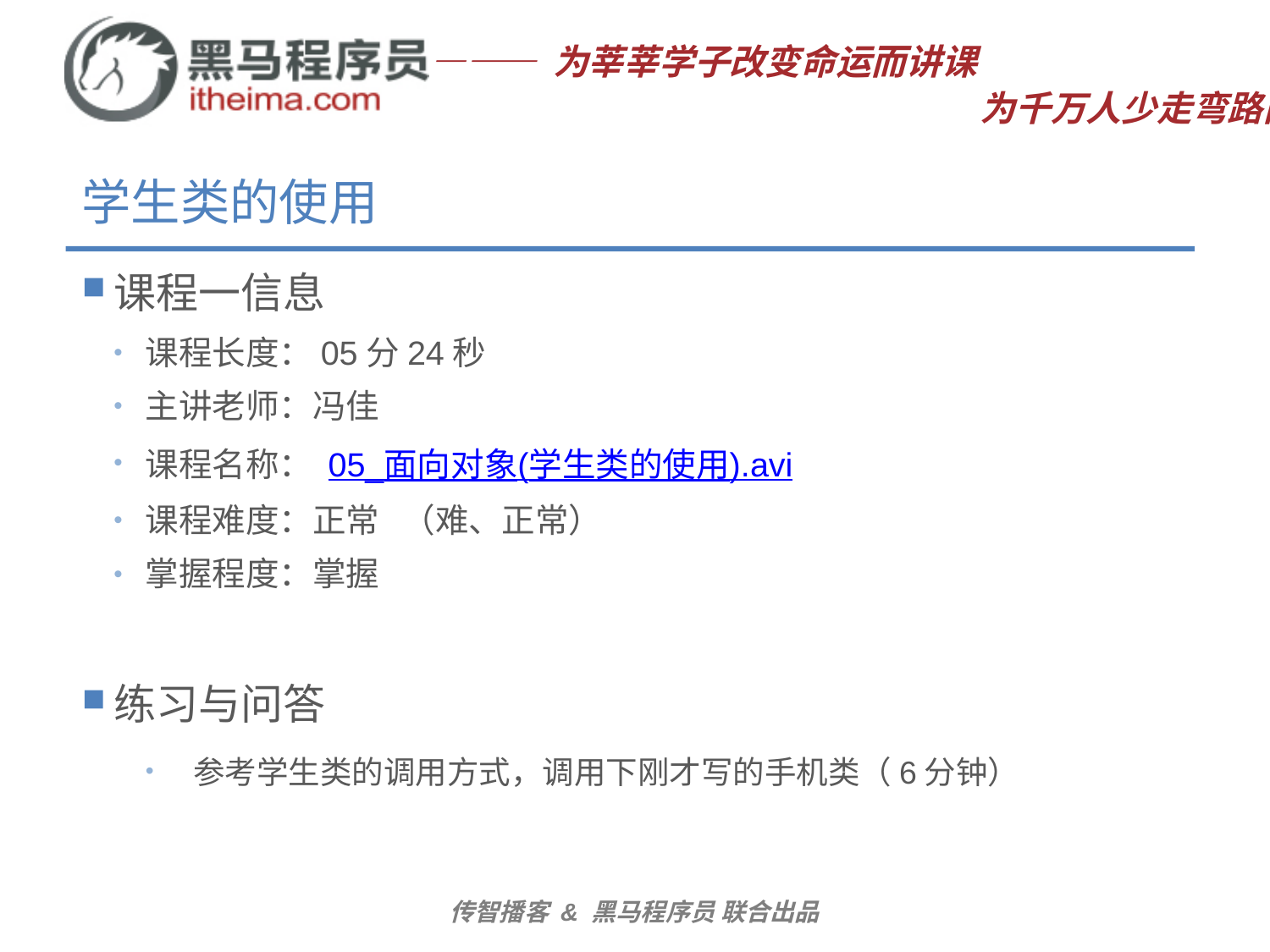

# 学生类的使用
课程一信息
课程长度：05分24秒
主讲老师：冯佳
课程名称： 05_面向对象(学生类的使用).avi
课程难度：正常   （难、正常）
掌握程度：掌握

练习与问答
参考学生类的调用方式，调用下刚才写的手机类（6分钟）